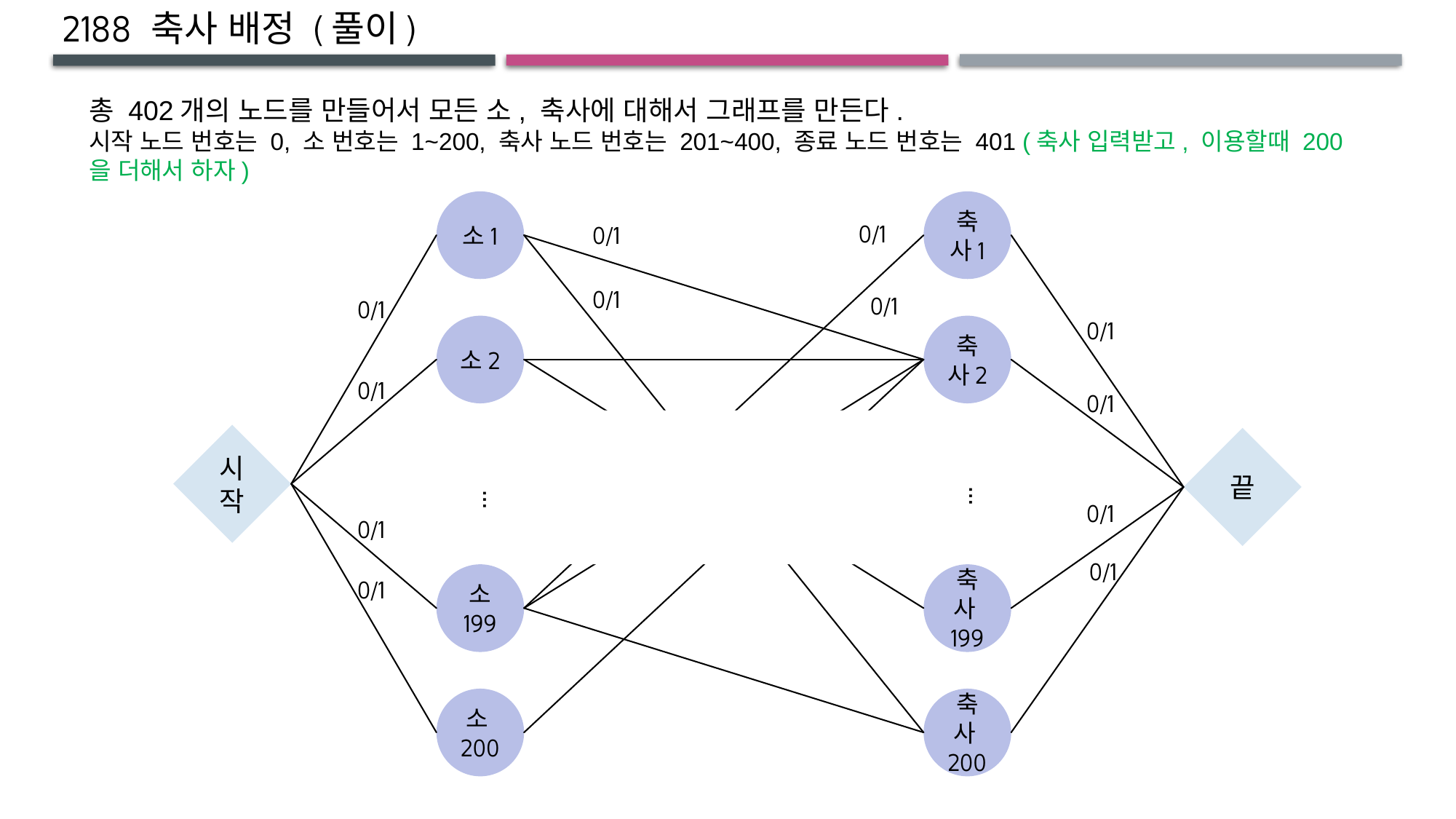

2188 축사 배정 (풀이)
총 402개의 노드를 만들어서 모든 소, 축사에 대해서 그래프를 만든다.
시작 노드 번호는 0, 소 번호는 1~200, 축사 노드 번호는 201~400, 종료 노드 번호는 401 (축사 입력받고, 이용할때 200을 더해서 하자)
소1
축사1
0/1
0/1
0/1
0/1
0/1
0/1
소2
축사2
0/1
0/1

시작
끝
…
…
0/1
0/1
0/1
소
199
축사199
0/1
소200
축사200